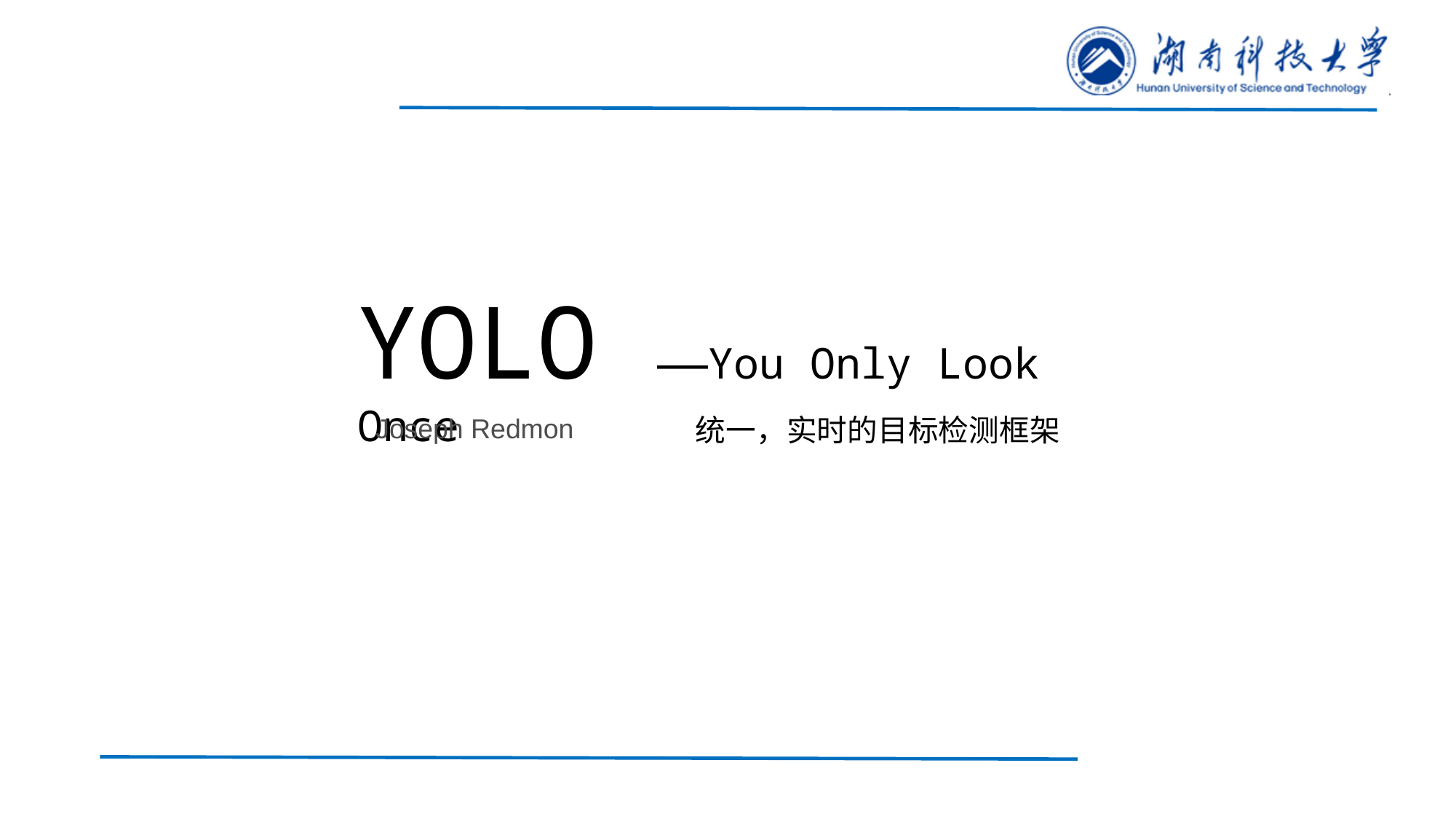

YOLO ——You Only Look Once
Joseph Redmon
统一，实时的目标检测框架